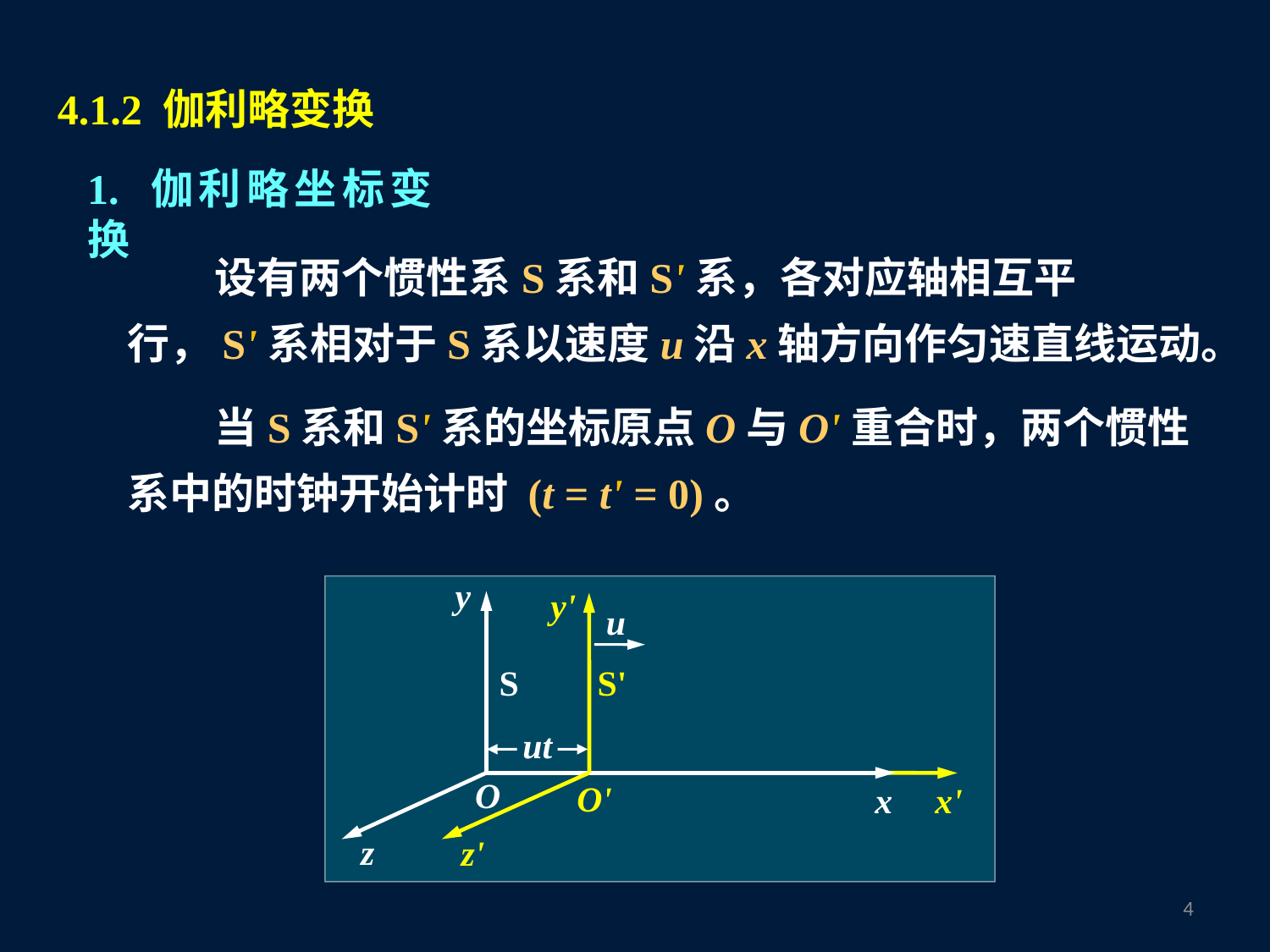

4.1.2 伽利略变换
1. 伽利略坐标变换
设有两个惯性系S系和S'系，各对应轴相互平行，S'系相对于S系以速度u沿x轴方向作匀速直线运动。
当S系和S'系的坐标原点O与O'重合时，两个惯性系中的时钟开始计时 (t = t' = 0)。
y

y'

u

S
S'
ut

O
O'
x'
x
z
z'
4